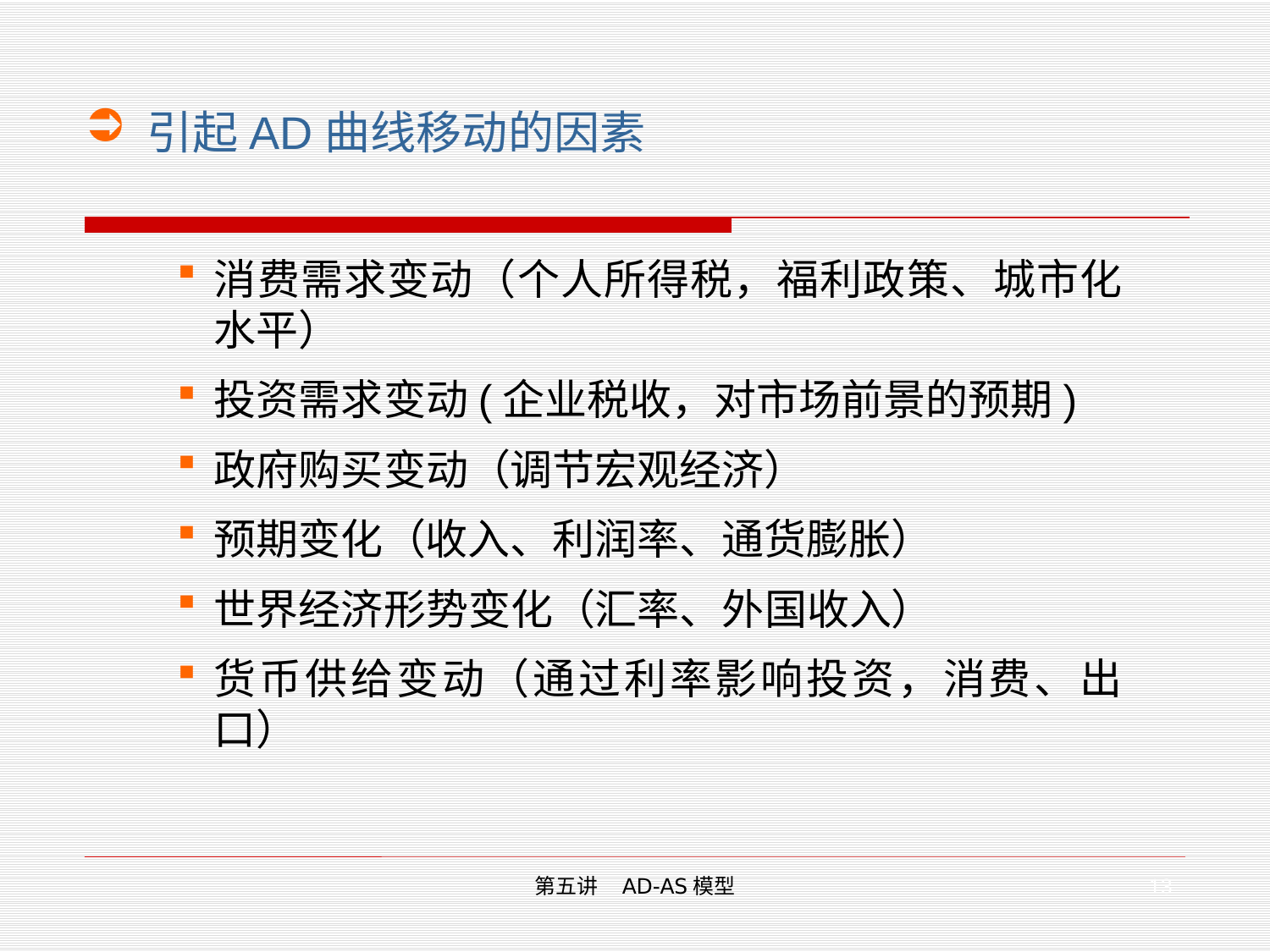

引起AD曲线移动的因素
消费需求变动（个人所得税，福利政策、城市化水平）
投资需求变动(企业税收，对市场前景的预期)
政府购买变动（调节宏观经济）
预期变化（收入、利润率、通货膨胀）
世界经济形势变化（汇率、外国收入）
货币供给变动（通过利率影响投资，消费、出口）
13
第五讲    AD-AS模型